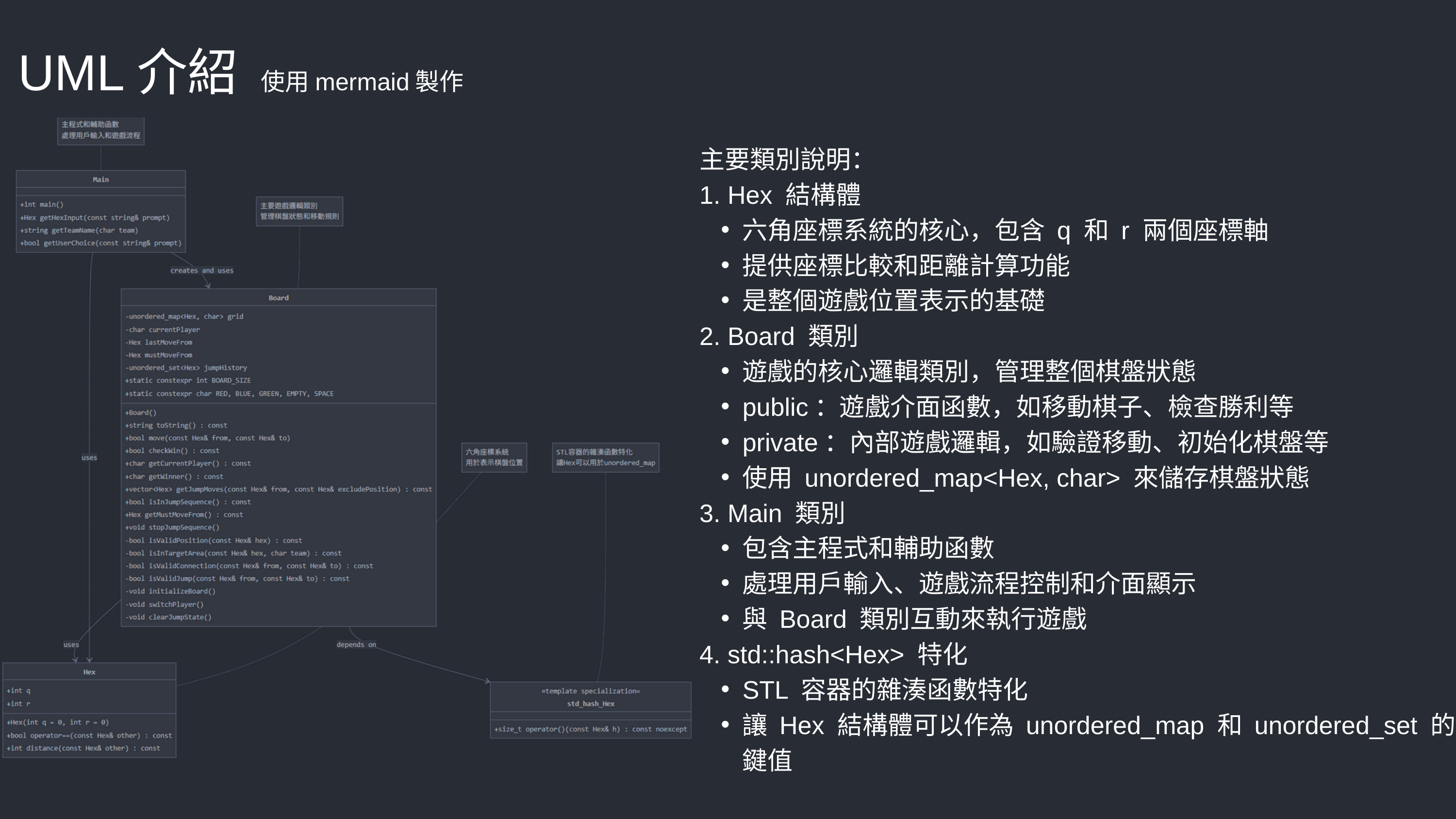

UML介紹  使用mermaid製作

主要類別說明：
1. Hex 結構體
六角座標系統的核心，包含 q 和 r 兩個座標軸
提供座標比較和距離計算功能
是整個遊戲位置表示的基礎
2. Board 類別
遊戲的核心邏輯類別，管理整個棋盤狀態
public：遊戲介面函數，如移動棋子、檢查勝利等
private：內部遊戲邏輯，如驗證移動、初始化棋盤等
使用 unordered_map<Hex, char> 來儲存棋盤狀態
3. Main 類別
包含主程式和輔助函數
處理用戶輸入、遊戲流程控制和介面顯示
與 Board 類別互動來執行遊戲
4. std::hash<Hex> 特化
STL 容器的雜湊函數特化
讓 Hex 結構體可以作為 unordered_map 和 unordered_set 的鍵值